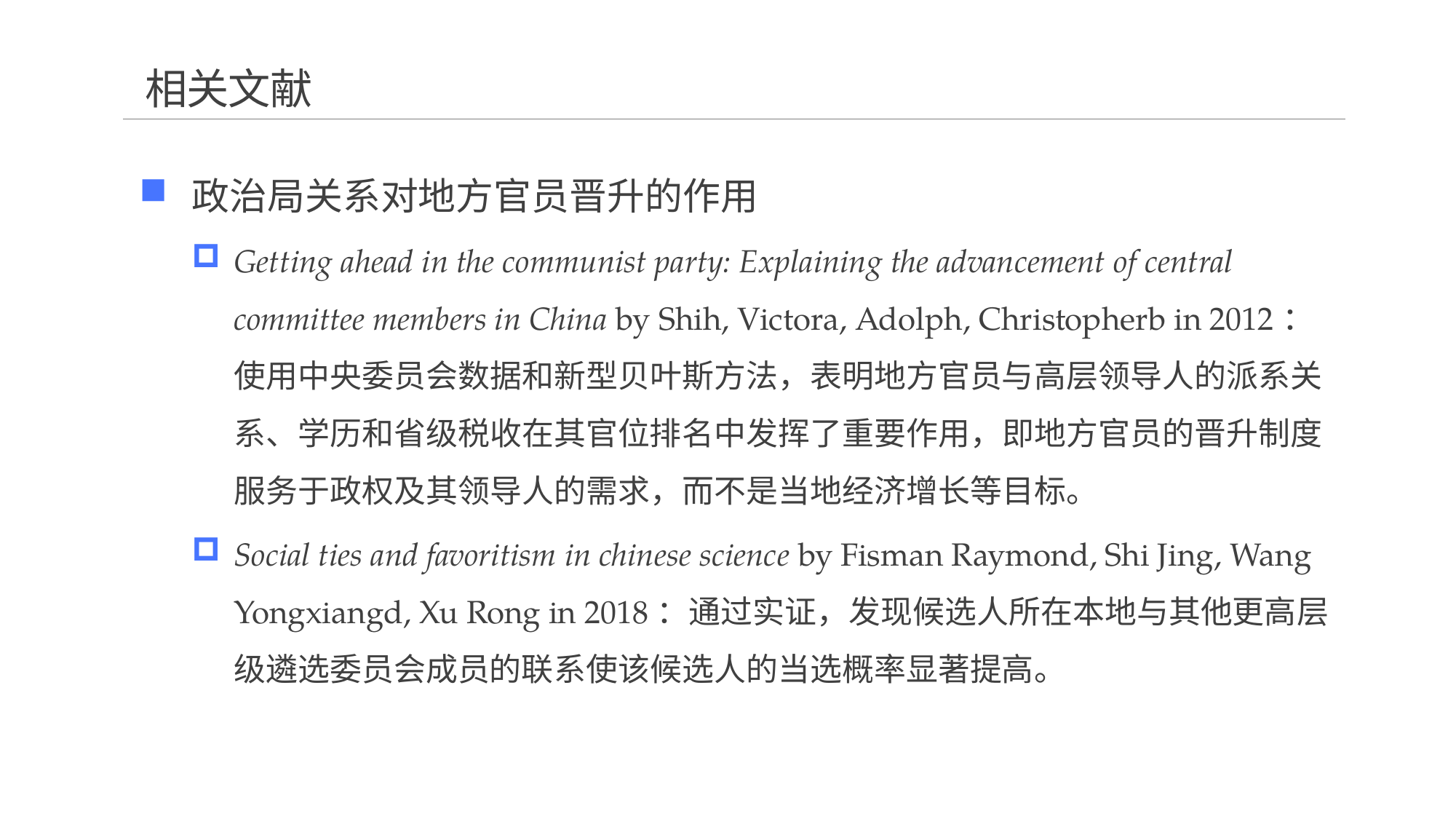

# 相关文献
政治局关系对地方官员晋升的作用
Getting ahead in the communist party: Explaining the advancement of central committee members in China by Shih, Victora, Adolph, Christopherb in 2012：使用中央委员会数据和新型贝叶斯方法，表明地方官员与高层领导人的派系关系、学历和省级税收在其官位排名中发挥了重要作用，即地方官员的晋升制度服务于政权及其领导人的需求，而不是当地经济增长等目标。
Social ties and favoritism in chinese science by Fisman Raymond, Shi Jing, Wang Yongxiangd, Xu Rong in 2018：通过实证，发现候选人所在本地与其他更高层级遴选委员会成员的联系使该候选人的当选概率显著提高。